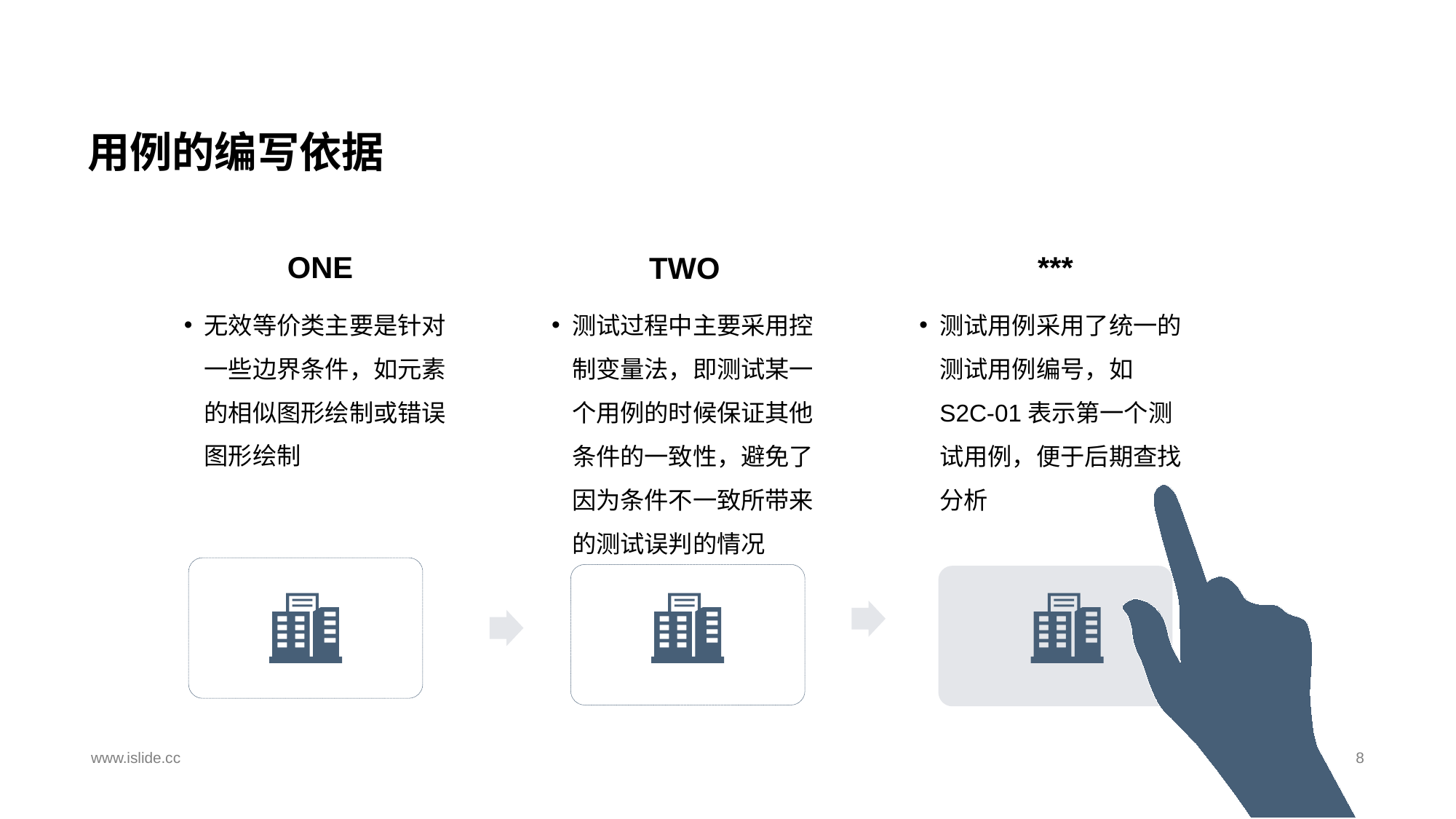

# 用例的编写依据
ONE
***
TWO
无效等价类主要是针对一些边界条件，如元素的相似图形绘制或错误图形绘制
测试过程中主要采用控制变量法，即测试某一个用例的时候保证其他条件的一致性，避免了因为条件不一致所带来的测试误判的情况
测试用例采用了统一的测试用例编号，如S2C-01表示第一个测试用例，便于后期查找分析

www.islide.cc
8